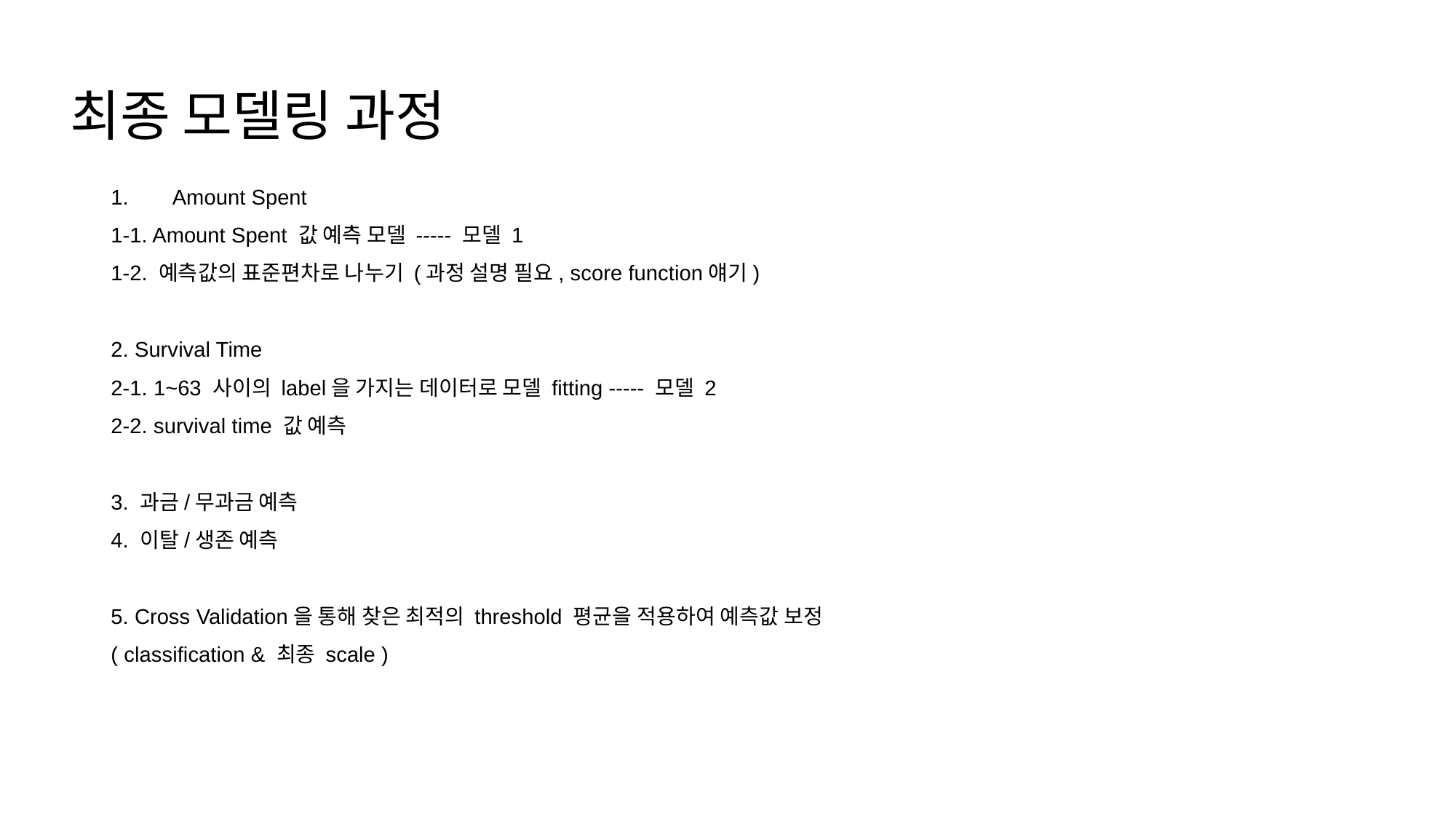

# 최종 모델링 과정
Amount Spent
1-1. Amount Spent 값 예측 모델 ----- 모델 1
1-2. 예측값의 표준편차로 나누기 (과정 설명 필요, score function얘기)

2. Survival Time
2-1. 1~63 사이의 label을 가지는 데이터로 모델 fitting ----- 모델 2
2-2. survival time 값 예측

3. 과금/무과금 예측
4. 이탈/생존 예측

5. Cross Validation을 통해 찾은 최적의 threshold 평균을 적용하여 예측값 보정
( classification & 최종 scale )